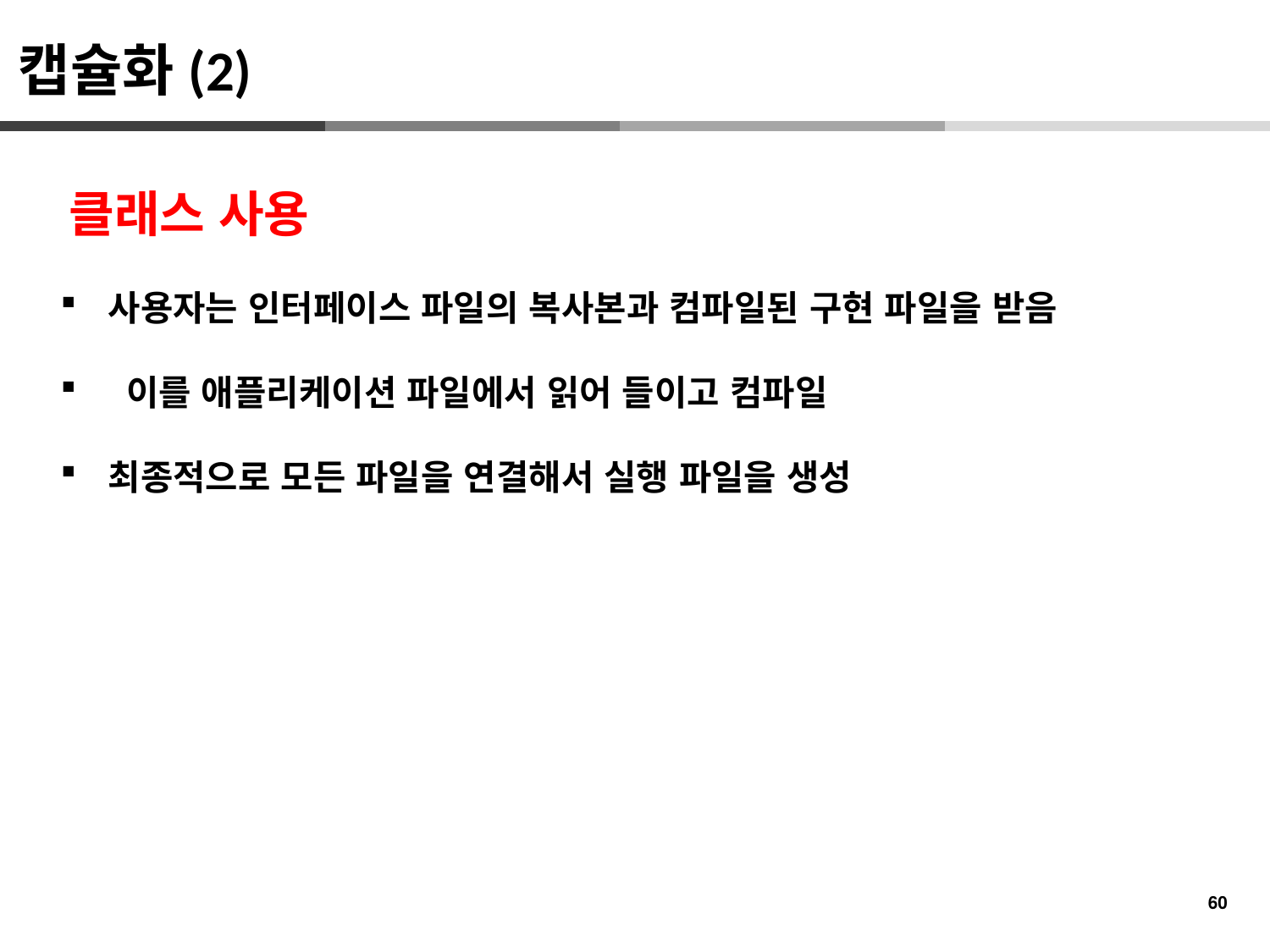

캡슐화(2)

클래스 사용
사용자는 인터페이스 파일의 복사본과 컴파일된 구현 파일을 받음
 이를 애플리케이션 파일에서 읽어 들이고 컴파일
최종적으로 모든 파일을 연결해서 실행 파일을 생성